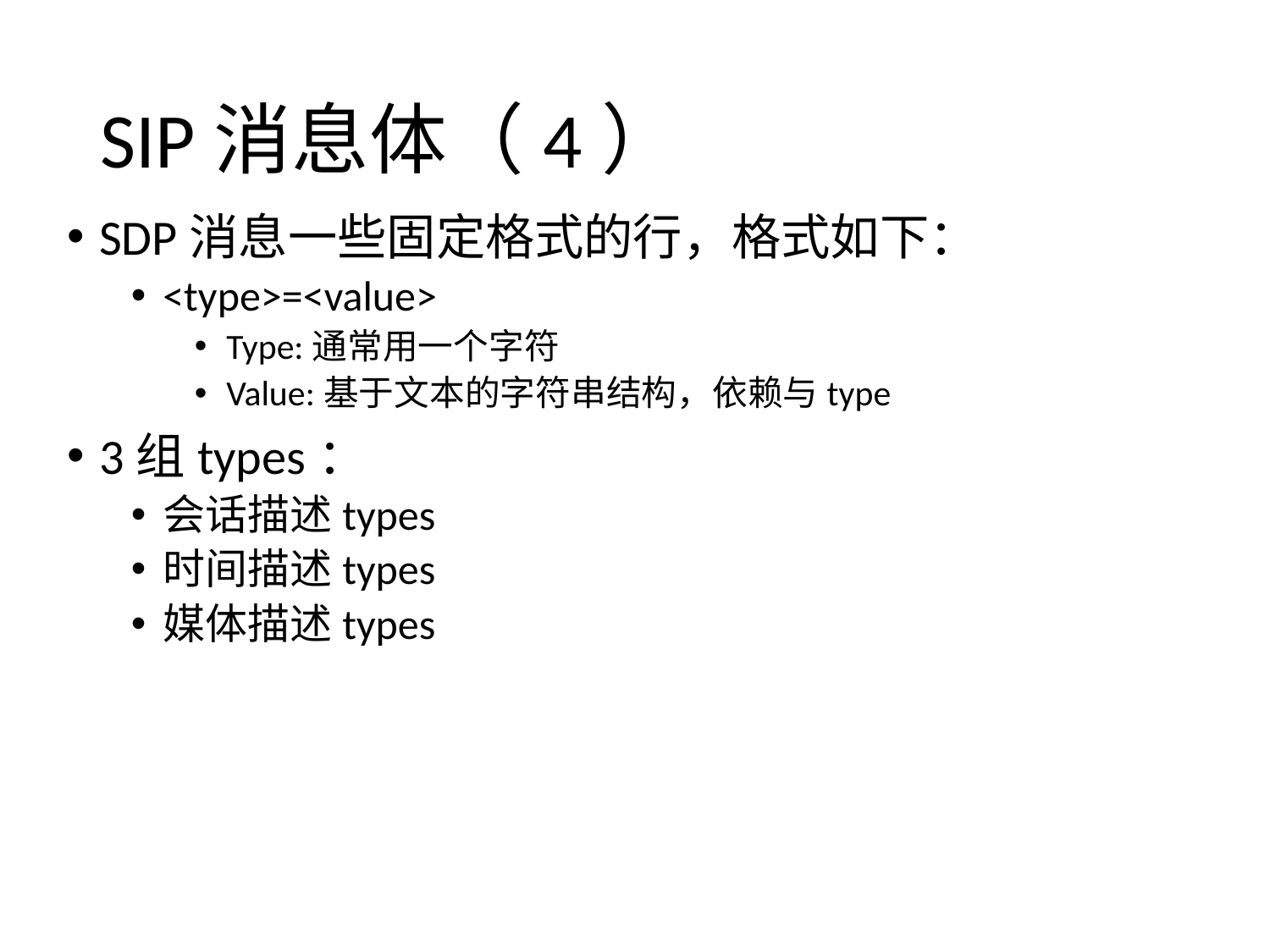

# SIP消息体（4）
SDP消息一些固定格式的行，格式如下：
<type>=<value>
Type:通常用一个字符
Value:基于文本的字符串结构，依赖与type
3组types：
会话描述types
时间描述types
媒体描述types